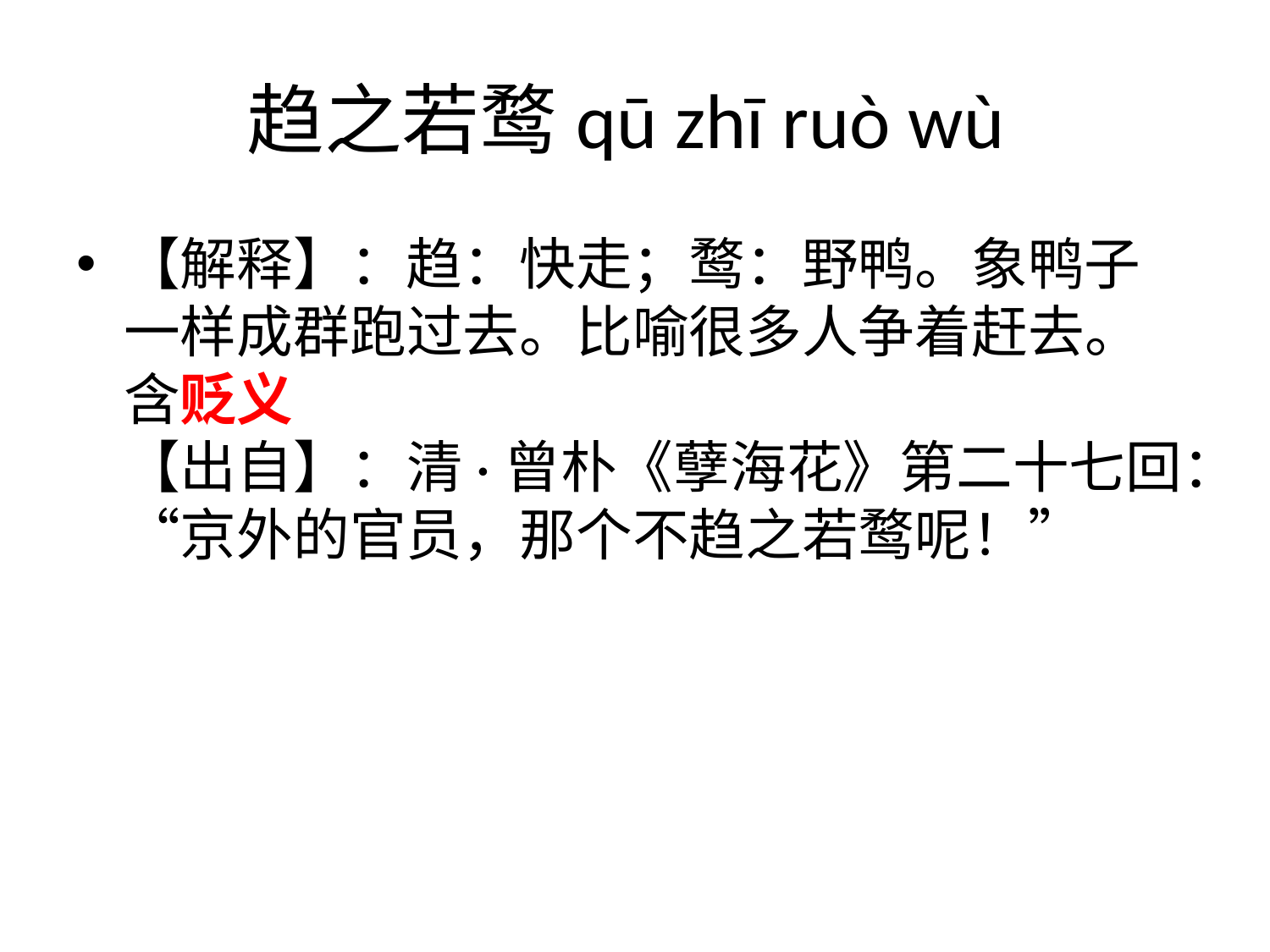

# 趋之若鹜qū zhī ruò wù
【解释】：趋：快走；鹜：野鸭。象鸭子一样成群跑过去。比喻很多人争着赶去。含贬义
【出自】：清·曾朴《孽海花》第二十七回：“京外的官员，那个不趋之若鹜呢！”